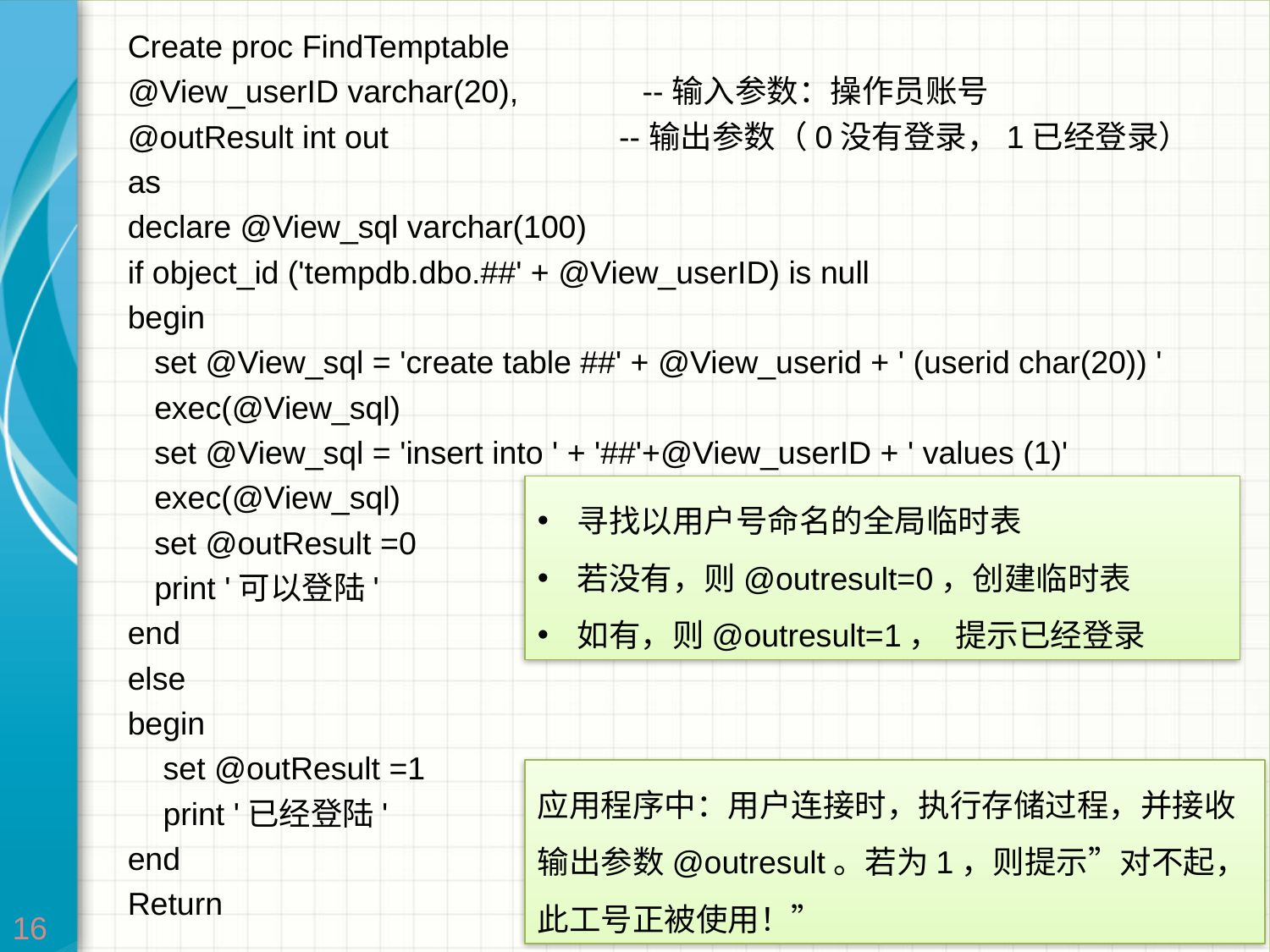

Create proc FindTemptable
@View_userID varchar(20),              --输入参数：操作员账号
@outResult int out                          --输出参数（0没有登录，1已经登录）
as
declare @View_sql varchar(100)
if object_id ('tempdb.dbo.##' + @View_userID) is null
begin
   set @View_sql = 'create table ##' + @View_userid + ' (userid char(20)) '
   exec(@View_sql)
   set @View_sql = 'insert into ' + '##'+@View_userID + ' values (1)'
   exec(@View_sql)
   set @outResult =0
   print '可以登陆'
end
else
begin
    set @outResult =1
    print '已经登陆'
end
Return
寻找以用户号命名的全局临时表
若没有，则@outresult=0，创建临时表
如有，则@outresult=1，  提示已经登录
应用程序中：用户连接时，执行存储过程，并接收输出参数@outresult。若为1，则提示”对不起，此工号正被使用！”
16